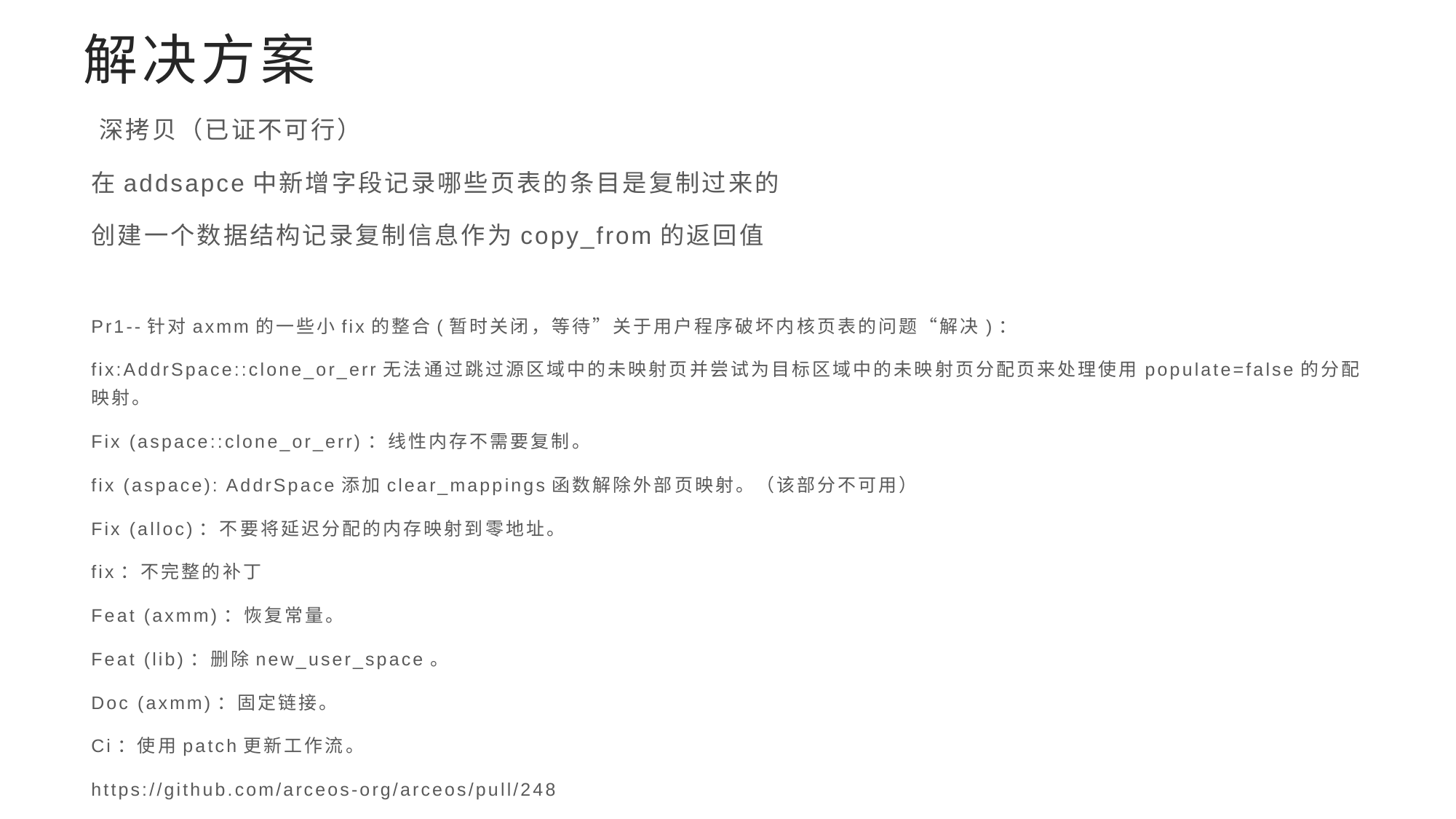

# 解决方案
​深拷贝（已证不可行）
在addsapce中新增字段记录哪些页表的条目是复制过来的
创建一个数据结构记录复制信息作为copy_from的返回值

Pr1--针对axmm的一些小fix的整合(暂时关闭，等待”关于用户程序破坏内核页表的问题“解决)：
fix:AddrSpace::clone_or_err无法通过跳过源区域中的未映射页并尝试为目标区域中的未映射页分配页来处理使用populate=false的分配映射。
Fix (aspace::clone_or_err)：线性内存不需要复制。
fix (aspace): AddrSpace添加clear_mappings函数解除外部页映射。（该部分不可用）
Fix (alloc)：不要将延迟分配的内存映射到零地址。
fix：不完整的补丁
Feat (axmm)：恢复常量。
Feat (lib)：删除new_user_space。
Doc (axmm)：固定链接。
Ci：使用patch更新工作流。
https://github.com/arceos-org/arceos/pull/248